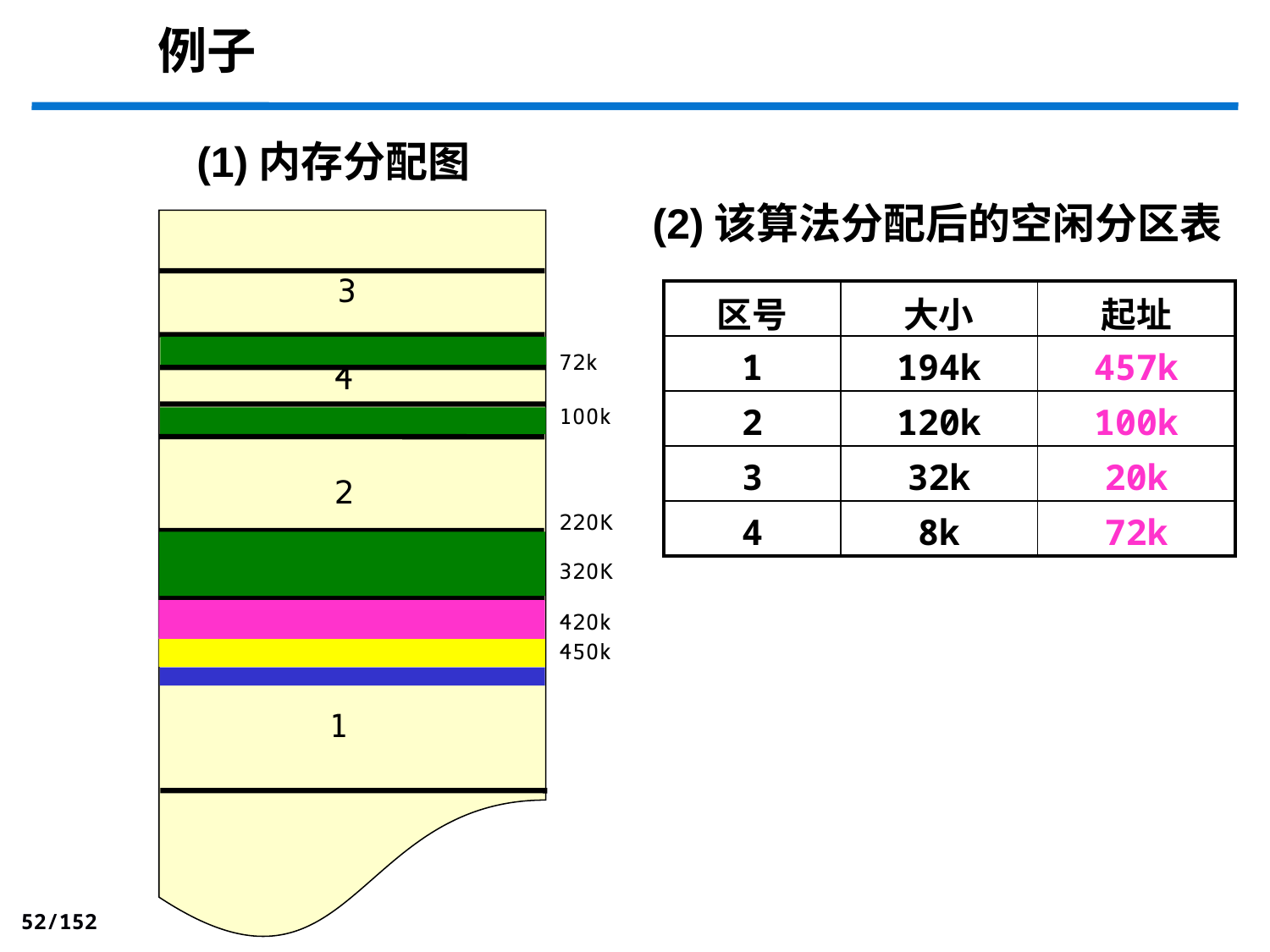

例子
(1)内存分配图
(2)该算法分配后的空闲分区表

72k

100k

220K

320K

420k
450k

3

| 区号 | 大小 | 起址 |
| --- | --- | --- |
| 1 | 194k | 457k |
| 2 | 120k | 100k |
| 3 | 32k | 20k |
| 4 | 8k | 72k |

4

2

1